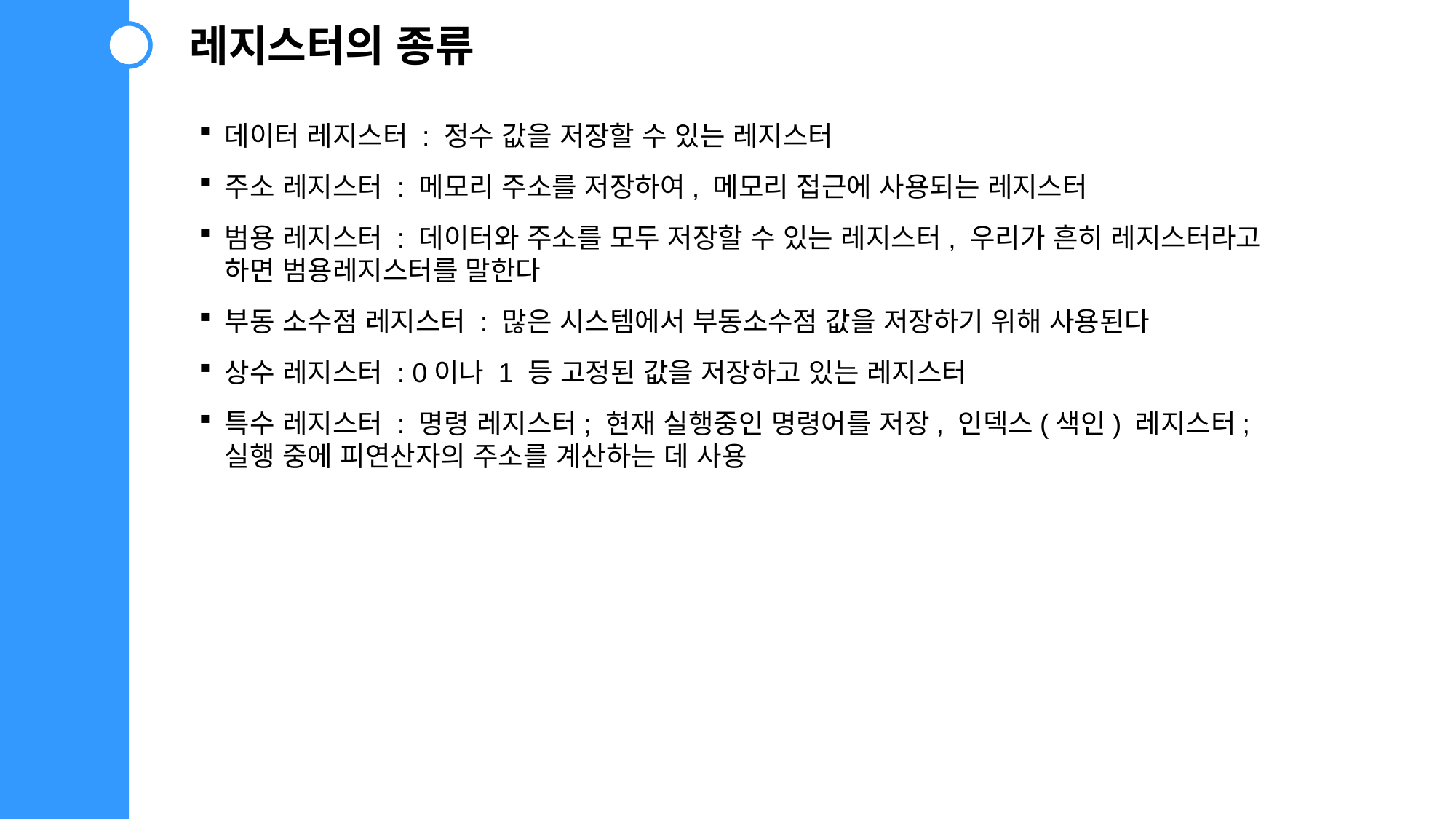

레지스터의 종류

데이터 레지스터 : 정수 값을 저장할 수 있는 레지스터
주소 레지스터 : 메모리 주소를 저장하여, 메모리 접근에 사용되는 레지스터
범용 레지스터 : 데이터와 주소를 모두 저장할 수 있는 레지스터, 우리가 흔히 레지스터라고 하면 범용레지스터를 말한다
부동 소수점 레지스터 : 많은 시스템에서 부동소수점 값을 저장하기 위해 사용된다
상수 레지스터 : 0이나 1 등 고정된 값을 저장하고 있는 레지스터
특수 레지스터 : 명령 레지스터; 현재 실행중인 명령어를 저장, 인덱스(색인) 레지스터; 실행 중에 피연산자의 주소를 계산하는 데 사용
정의